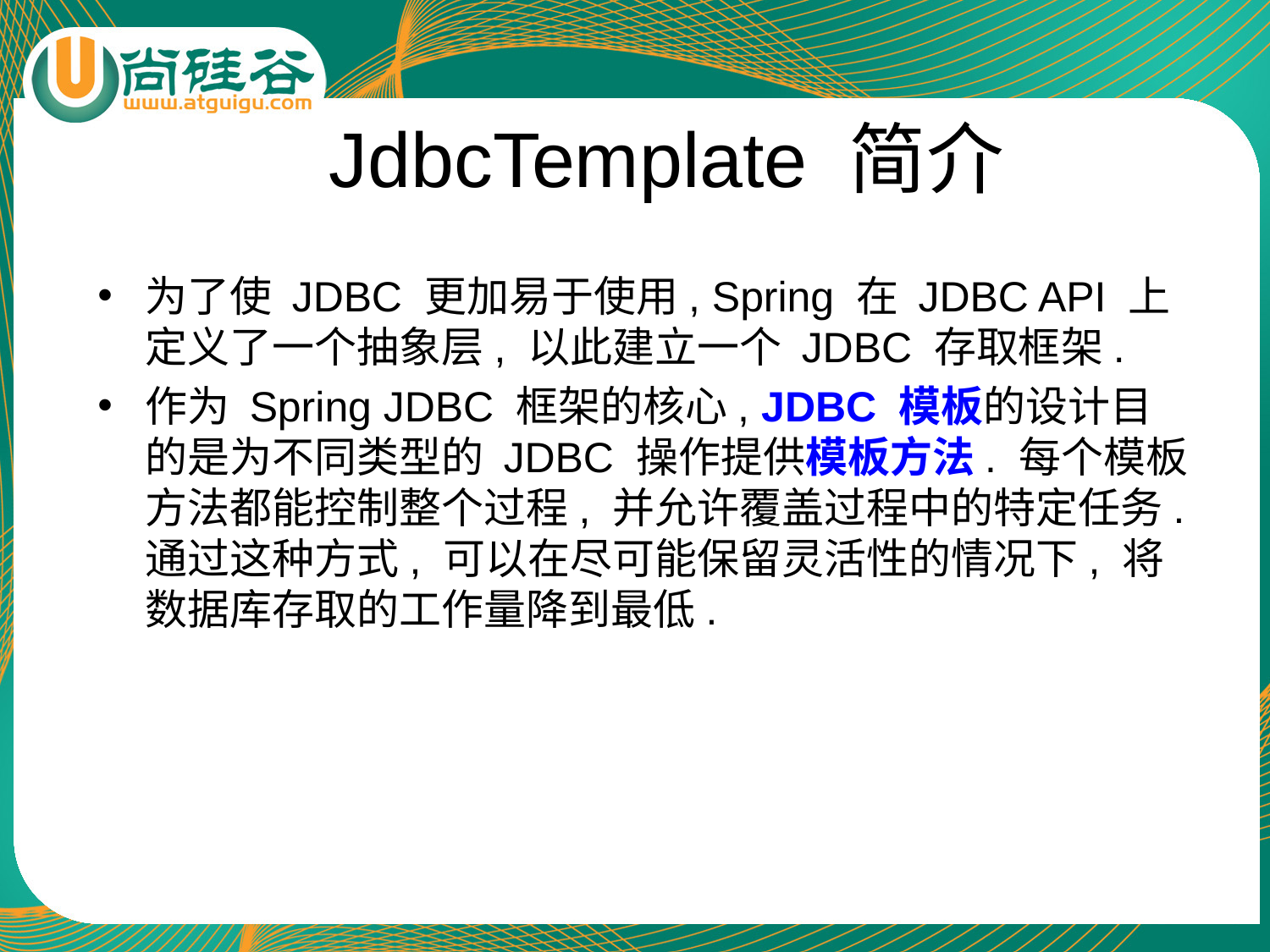

# JdbcTemplate 简介
为了使 JDBC 更加易于使用, Spring 在 JDBC API 上定义了一个抽象层, 以此建立一个 JDBC 存取框架.
作为 Spring JDBC 框架的核心, JDBC 模板的设计目的是为不同类型的 JDBC 操作提供模板方法. 每个模板方法都能控制整个过程, 并允许覆盖过程中的特定任务. 通过这种方式, 可以在尽可能保留灵活性的情况下, 将数据库存取的工作量降到最低.